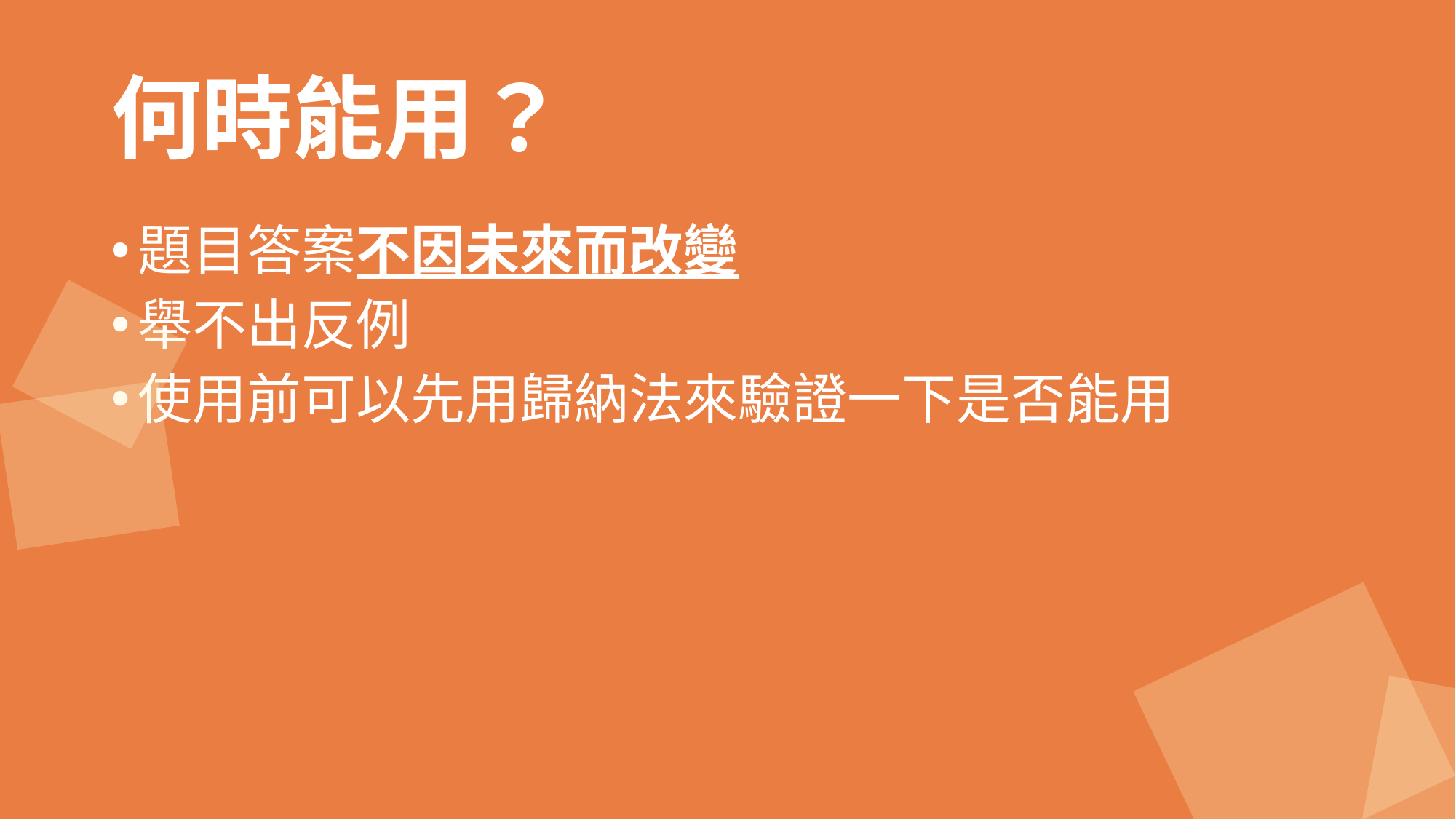

# 何時能用？
題目答案不因未來而改變
舉不出反例
使用前可以先用歸納法來驗證一下是否能用